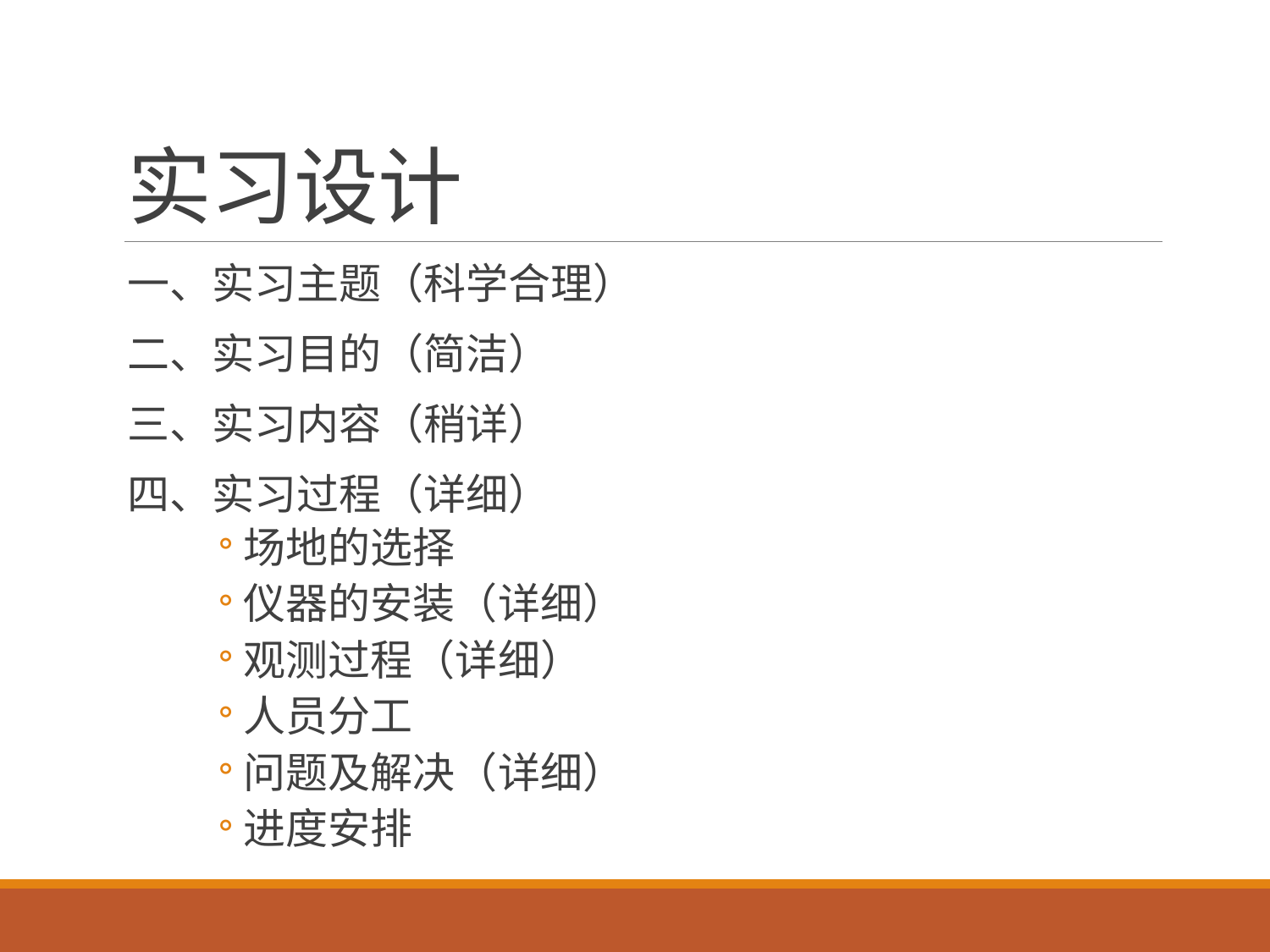

# 实习设计
一、实习主题（科学合理）
二、实习目的（简洁）
三、实习内容（稍详）
四、实习过程（详细）
场地的选择
仪器的安装（详细）
观测过程（详细）
人员分工
问题及解决（详细）
进度安排